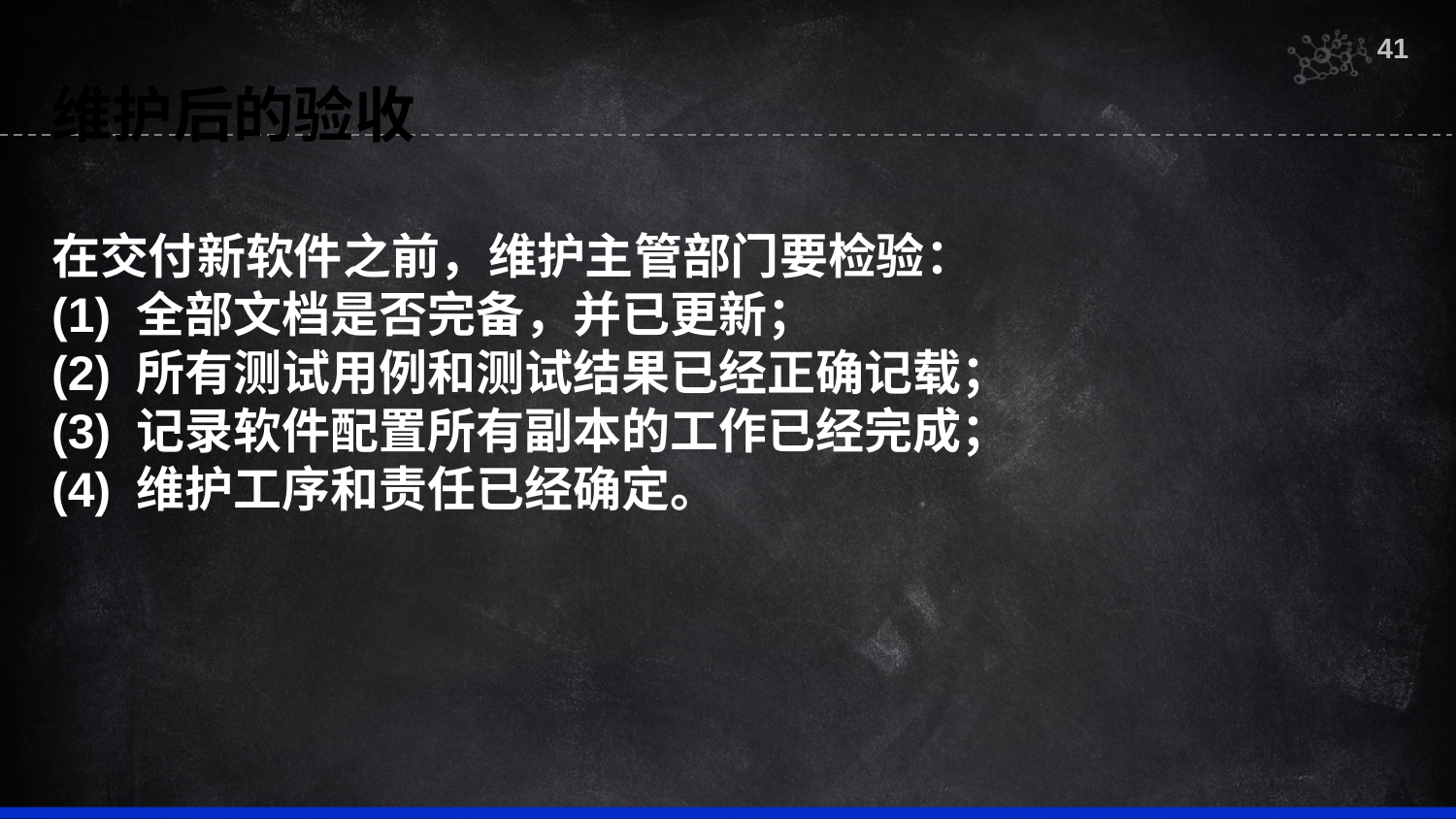

41
维护后的验收
在交付新软件之前，维护主管部门要检验：
(1) 全部文档是否完备，并已更新；
(2) 所有测试用例和测试结果已经正确记载；
(3) 记录软件配置所有副本的工作已经完成；
(4) 维护工序和责任已经确定。